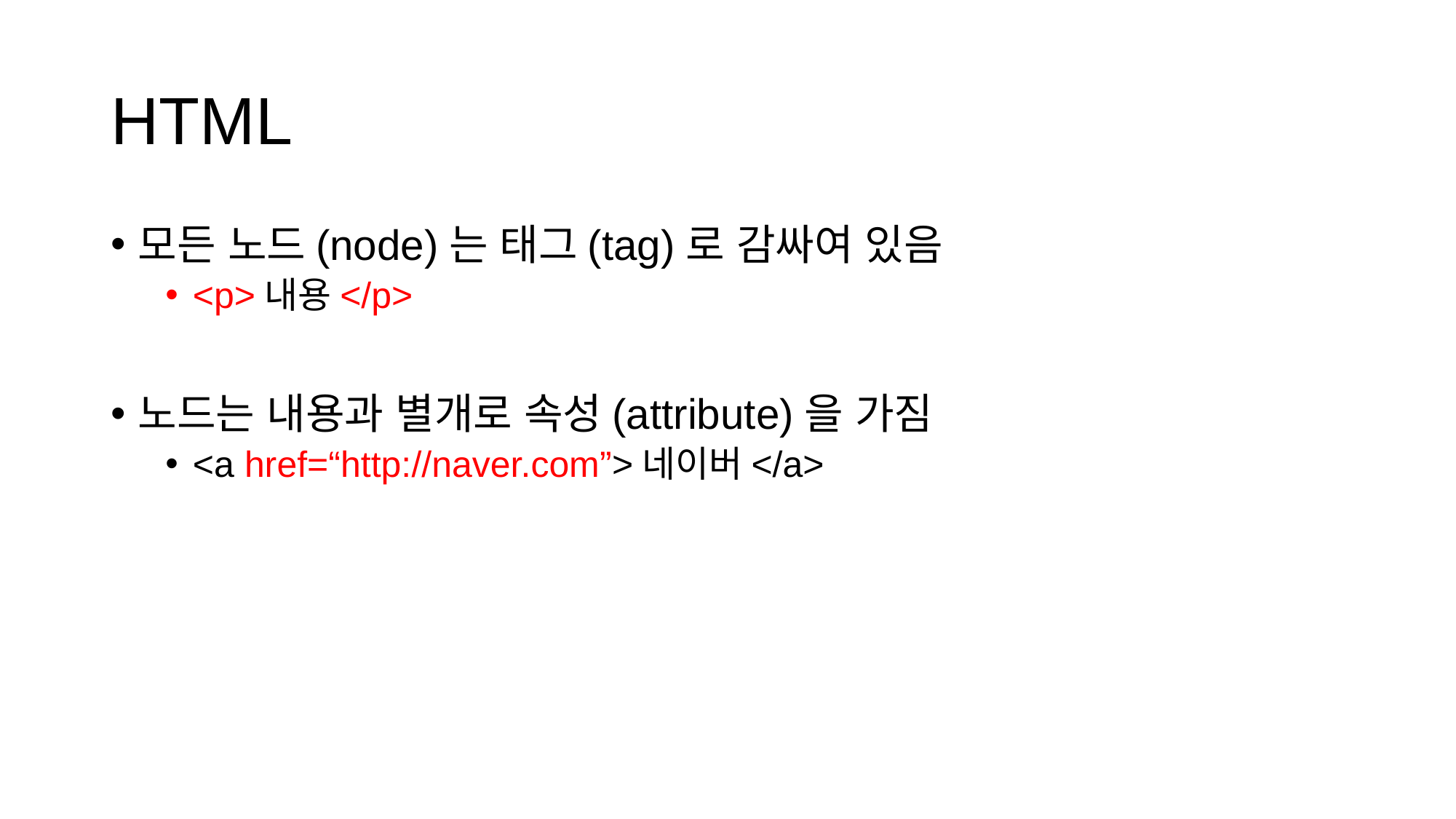

# HTML
모든 노드(node)는 태그(tag)로 감싸여 있음
<p>내용</p>

노드는 내용과 별개로 속성(attribute)을 가짐
<a href=“http://naver.com”>네이버</a>